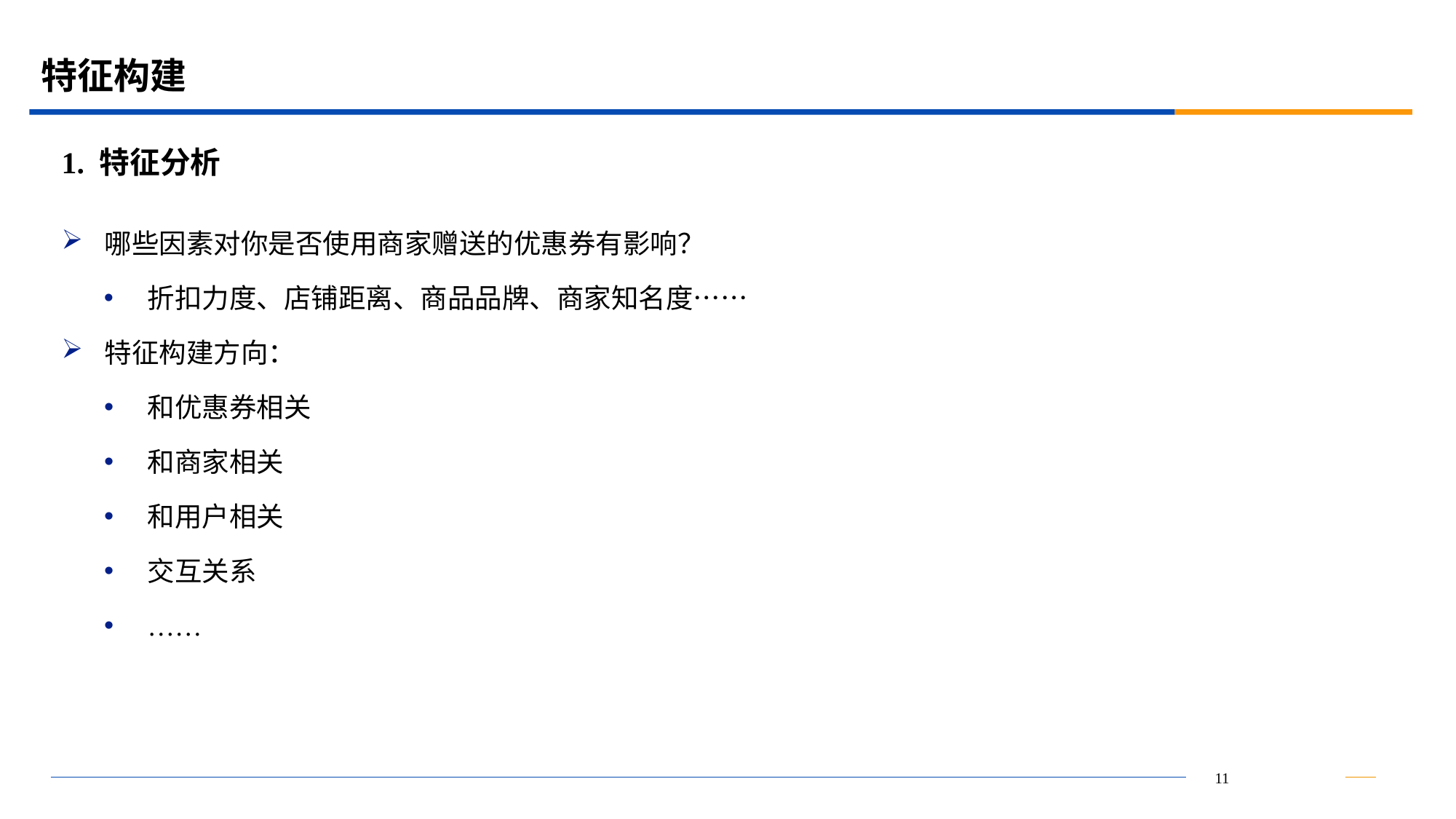

# 特征构建
1. 特征分析
哪些因素对你是否使用商家赠送的优惠券有影响？
折扣力度、店铺距离、商品品牌、商家知名度……
特征构建方向：
和优惠券相关
和商家相关
和用户相关
交互关系
……